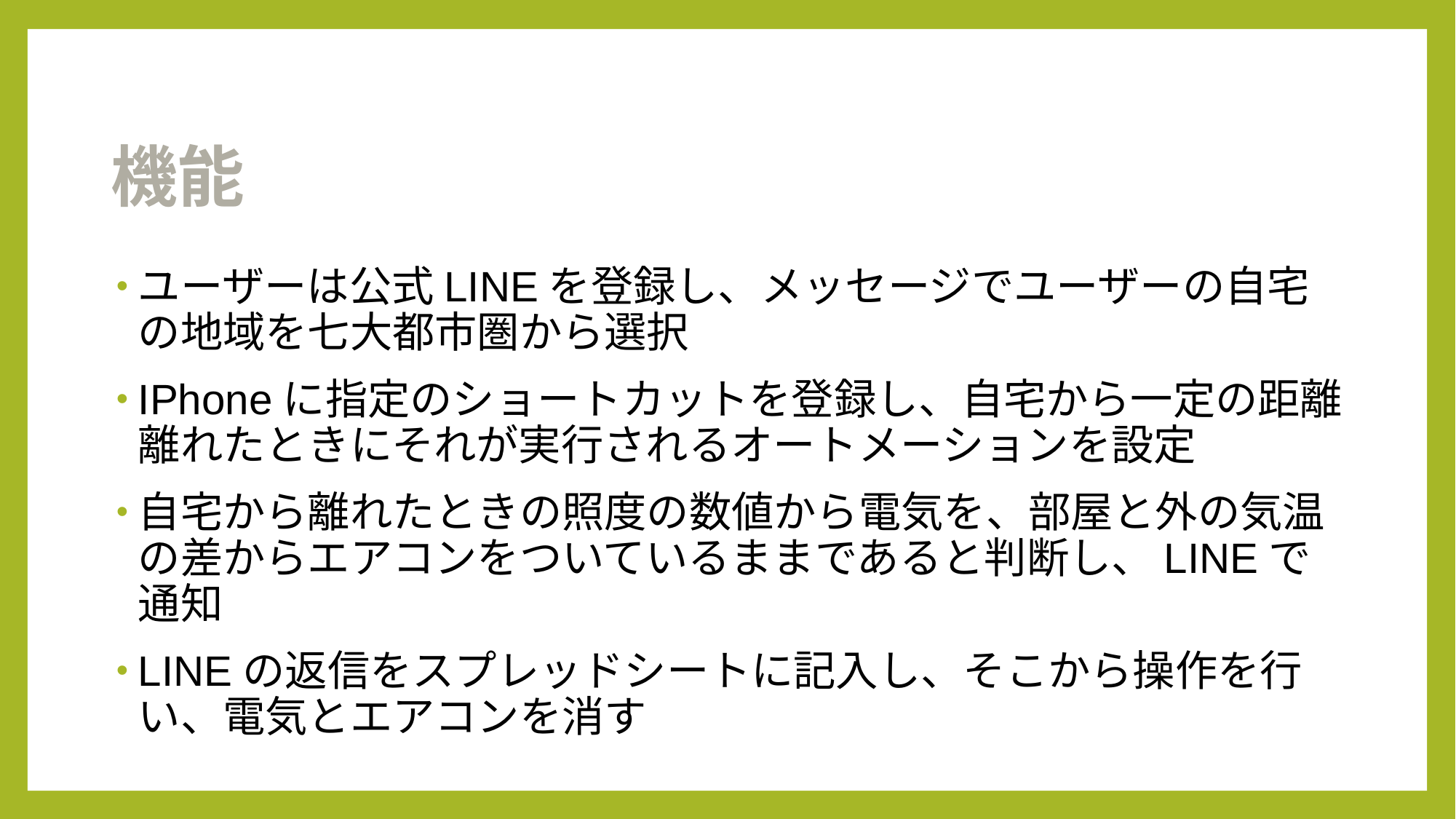

# 機能
ユーザーは公式LINEを登録し、メッセージでユーザーの自宅の地域を七大都市圏から選択
IPhoneに指定のショートカットを登録し、自宅から一定の距離離れたときにそれが実行されるオートメーションを設定
自宅から離れたときの照度の数値から電気を、部屋と外の気温の差からエアコンをついているままであると判断し、LINEで通知
LINEの返信をスプレッドシートに記入し、そこから操作を行い、電気とエアコンを消す